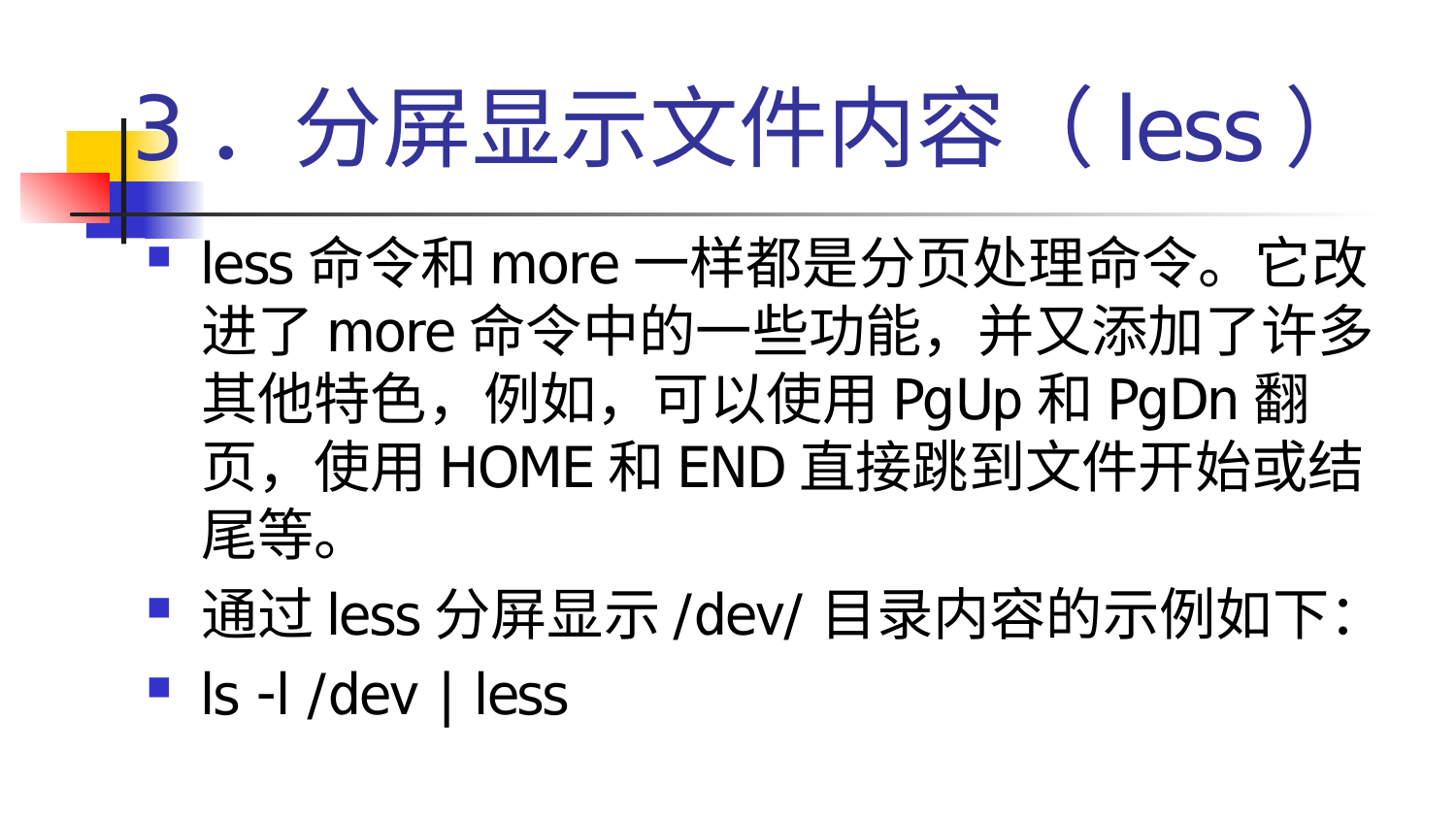

# 3．分屏显示文件内容（less）
less命令和more一样都是分页处理命令。它改进了more命令中的一些功能，并又添加了许多其他特色，例如，可以使用PgUp和PgDn翻页，使用HOME和END直接跳到文件开始或结尾等。
通过less分屏显示/dev/目录内容的示例如下：
ls -l /dev | less